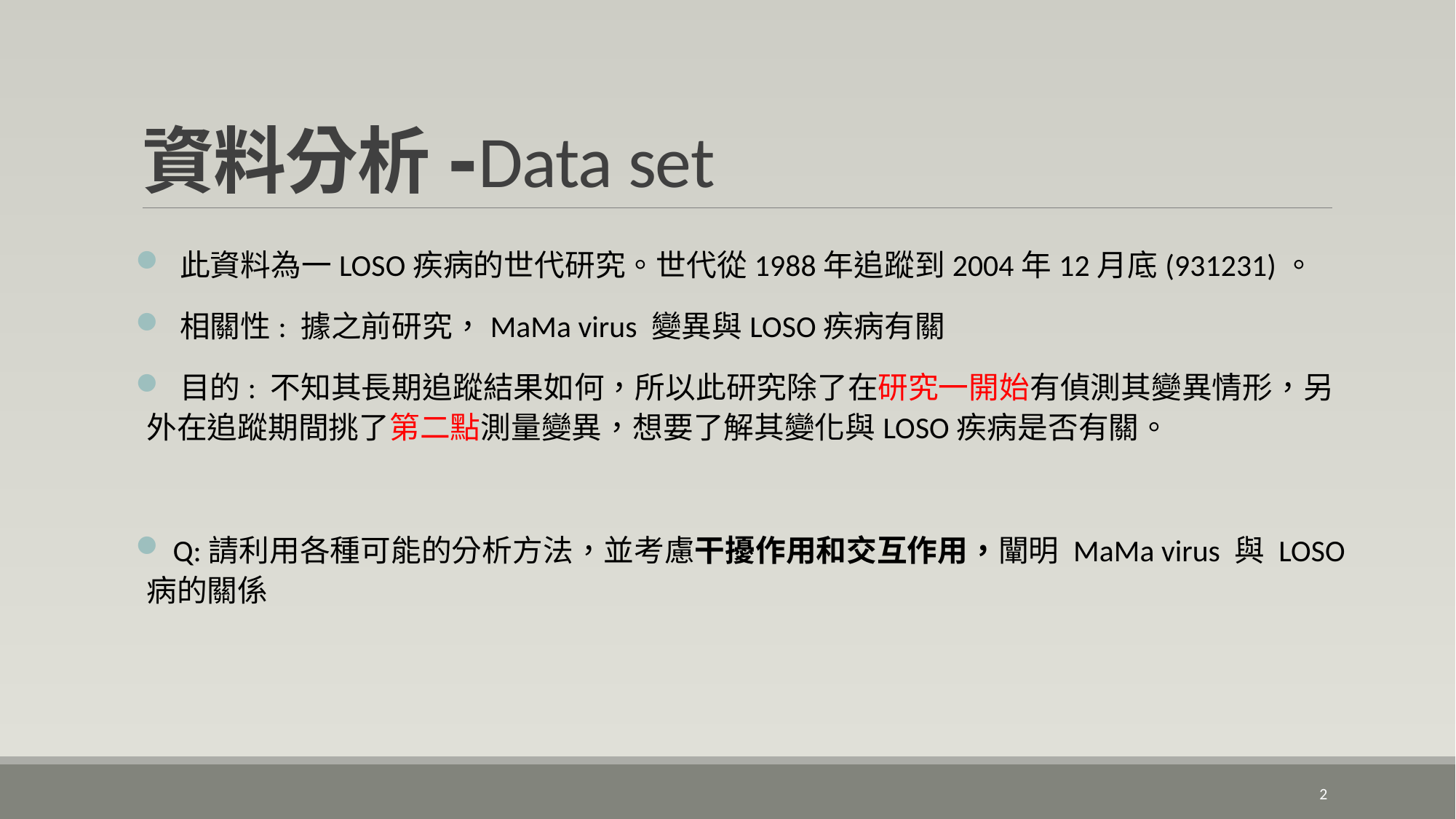

# 資料分析-Data set
 此資料為一LOSO疾病的世代研究。世代從1988年追蹤到2004年12月底(931231)。
 相關性: 據之前研究，MaMa virus 變異與LOSO疾病有關
 目的: 不知其長期追蹤結果如何，所以此研究除了在研究一開始有偵測其變異情形，另外在追蹤期間挑了第二點測量變異，想要了解其變化與LOSO疾病是否有關。

 Q:請利用各種可能的分析方法，並考慮干擾作用和交互作用，闡明 MaMa virus 與 LOSO病的關係

2